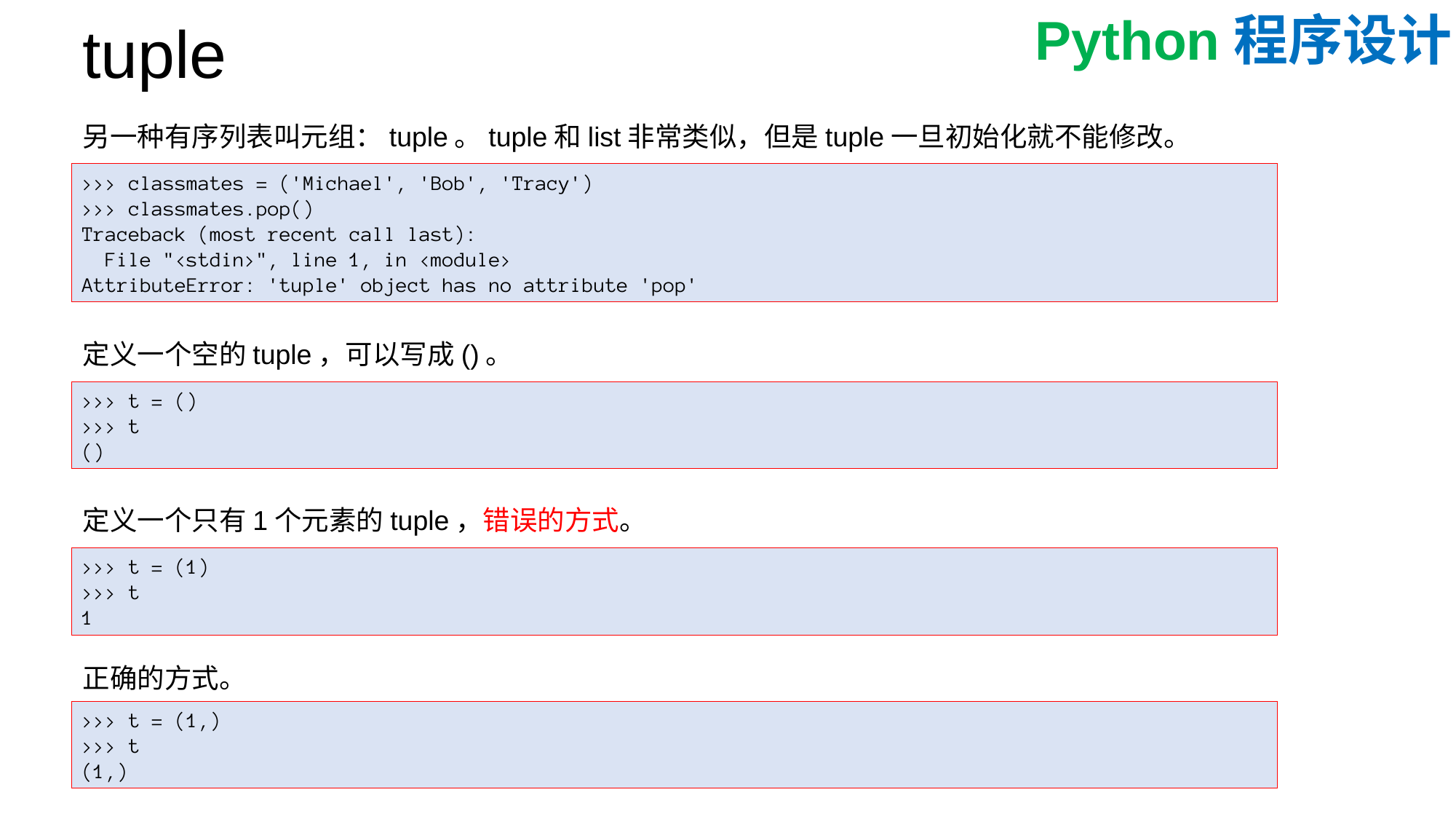

# tuple
另一种有序列表叫元组：tuple。tuple和list非常类似，但是tuple一旦初始化就不能修改。
>>> classmates = ('Michael', 'Bob', 'Tracy')
>>> classmates.pop()
Traceback (most recent call last):
  File "<stdin>", line 1, in <module>
AttributeError: 'tuple' object has no attribute 'pop'
定义一个空的tuple，可以写成()。
>>> t = ()
>>> t
()
定义一个只有1个元素的tuple，错误的方式。
>>> t = (1)
>>> t
1
正确的方式。
>>> t = (1,)
>>> t
(1,)
19